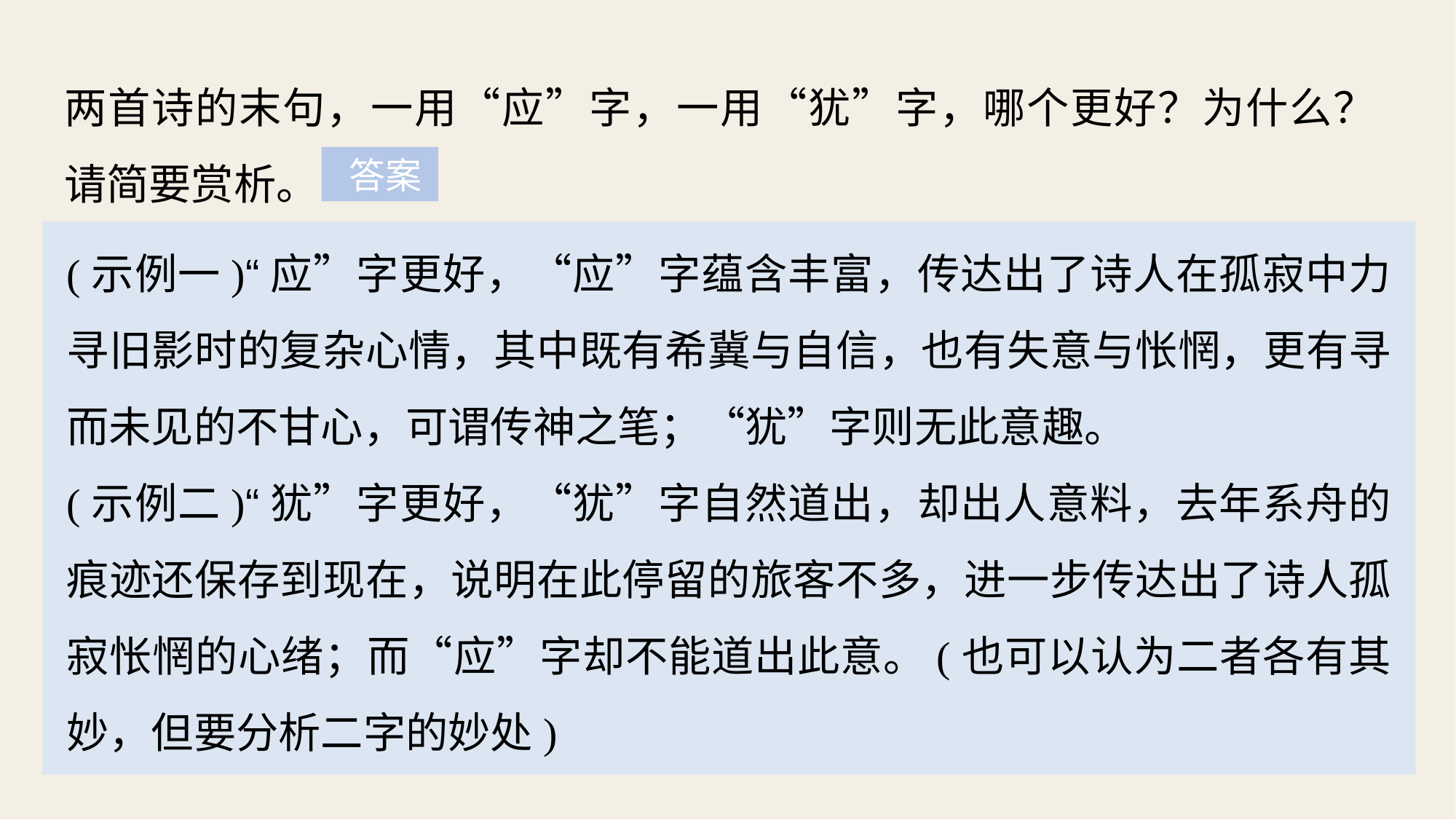

两首诗的末句，一用“应”字，一用“犹”字，哪个更好？为什么？请简要赏析。
 答案
(示例一)“应”字更好，“应”字蕴含丰富，传达出了诗人在孤寂中力寻旧影时的复杂心情，其中既有希冀与自信，也有失意与怅惘，更有寻而未见的不甘心，可谓传神之笔；“犹”字则无此意趣。
(示例二)“犹”字更好，“犹”字自然道出，却出人意料，去年系舟的痕迹还保存到现在，说明在此停留的旅客不多，进一步传达出了诗人孤寂怅惘的心绪；而“应”字却不能道出此意。(也可以认为二者各有其妙，但要分析二字的妙处)